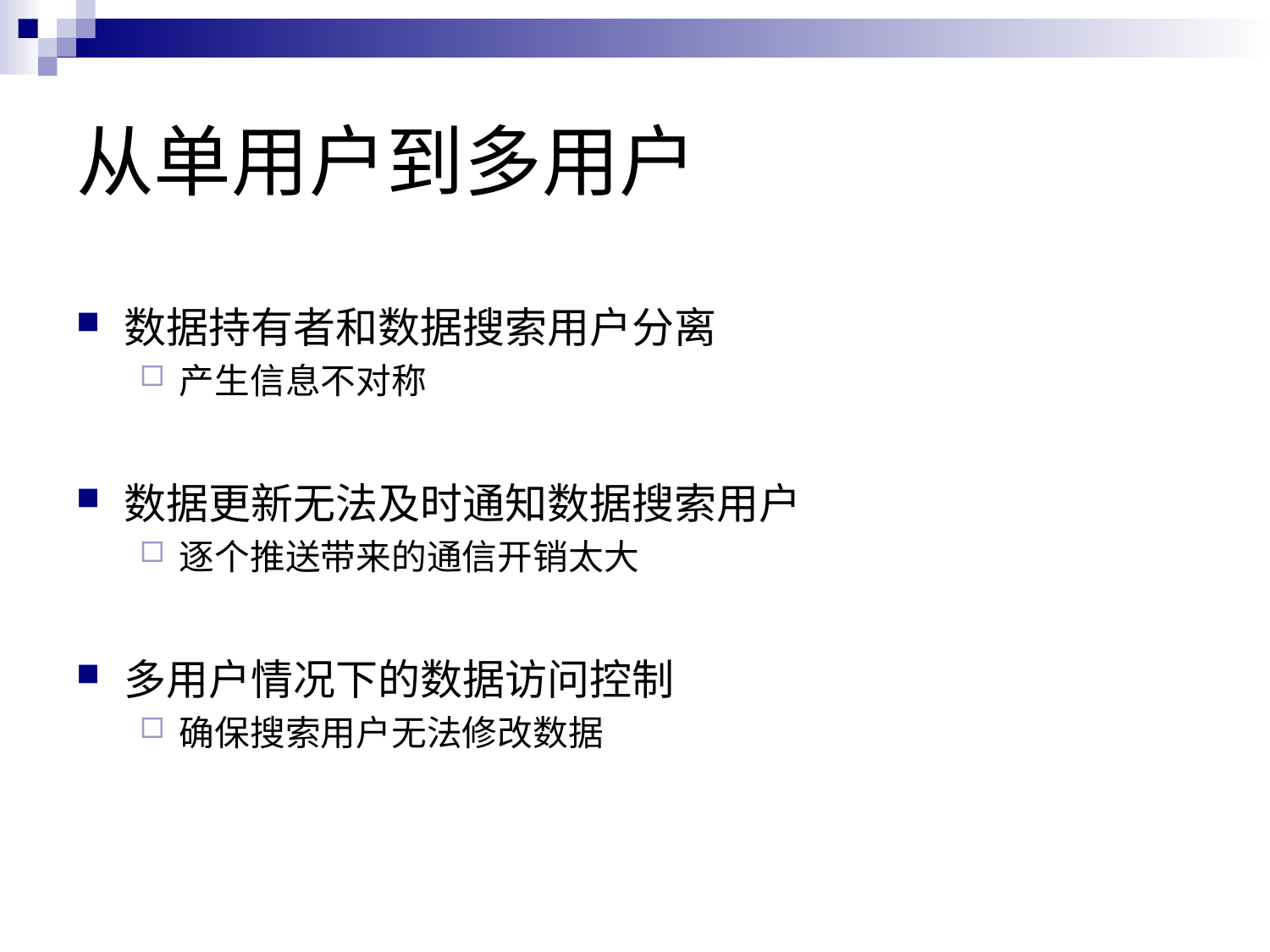

# 从单用户到多用户
数据持有者和数据搜索用户分离
产生信息不对称

数据更新无法及时通知数据搜索用户
逐个推送带来的通信开销太大

多用户情况下的数据访问控制
确保搜索用户无法修改数据